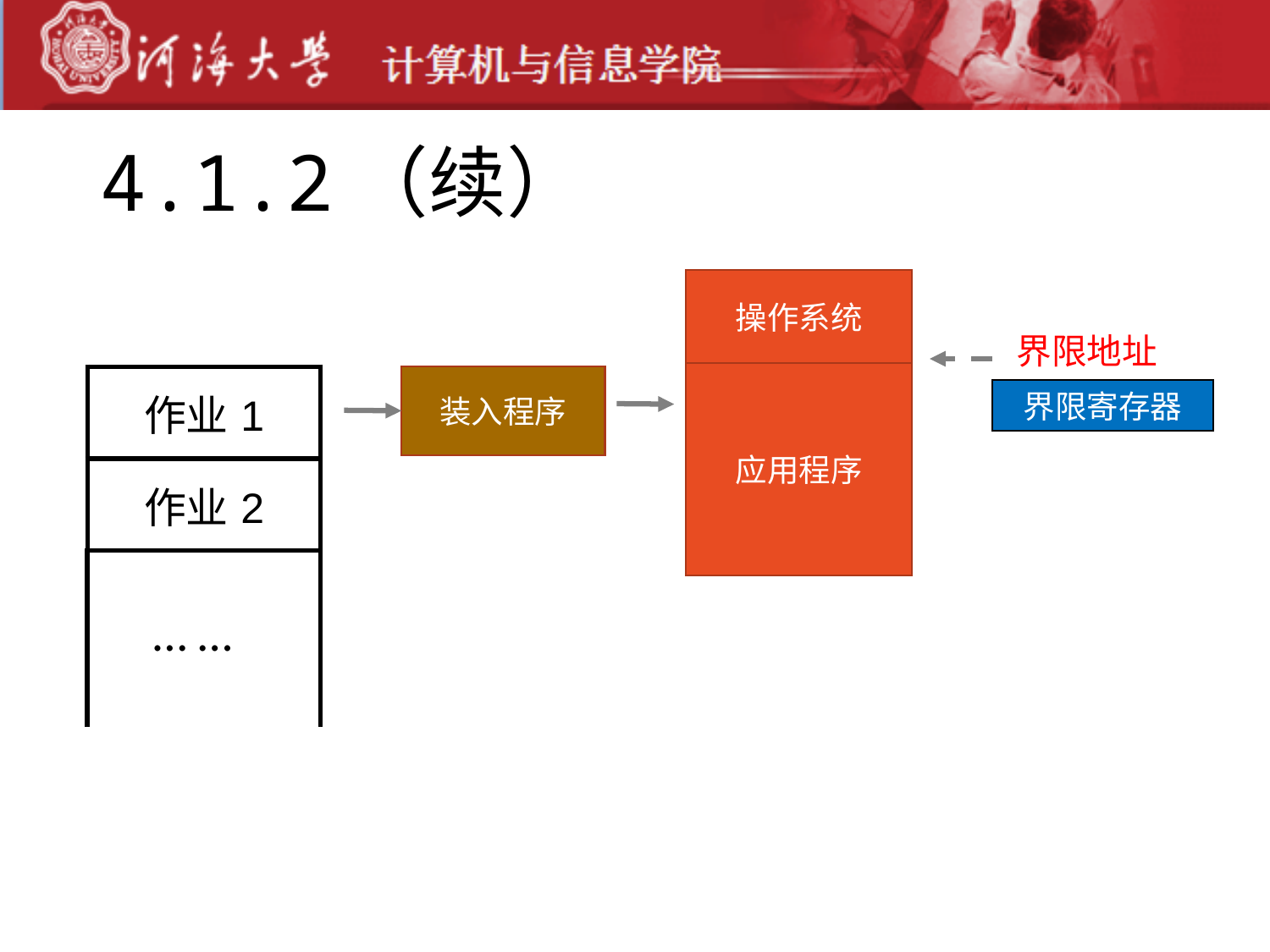

# 4.1.2（续）
操作系统
界限地址
应用程序
装入程序
| 作业1 |
| --- |
界限寄存器
| 作业2 |
| --- |
| … … |
| --- |